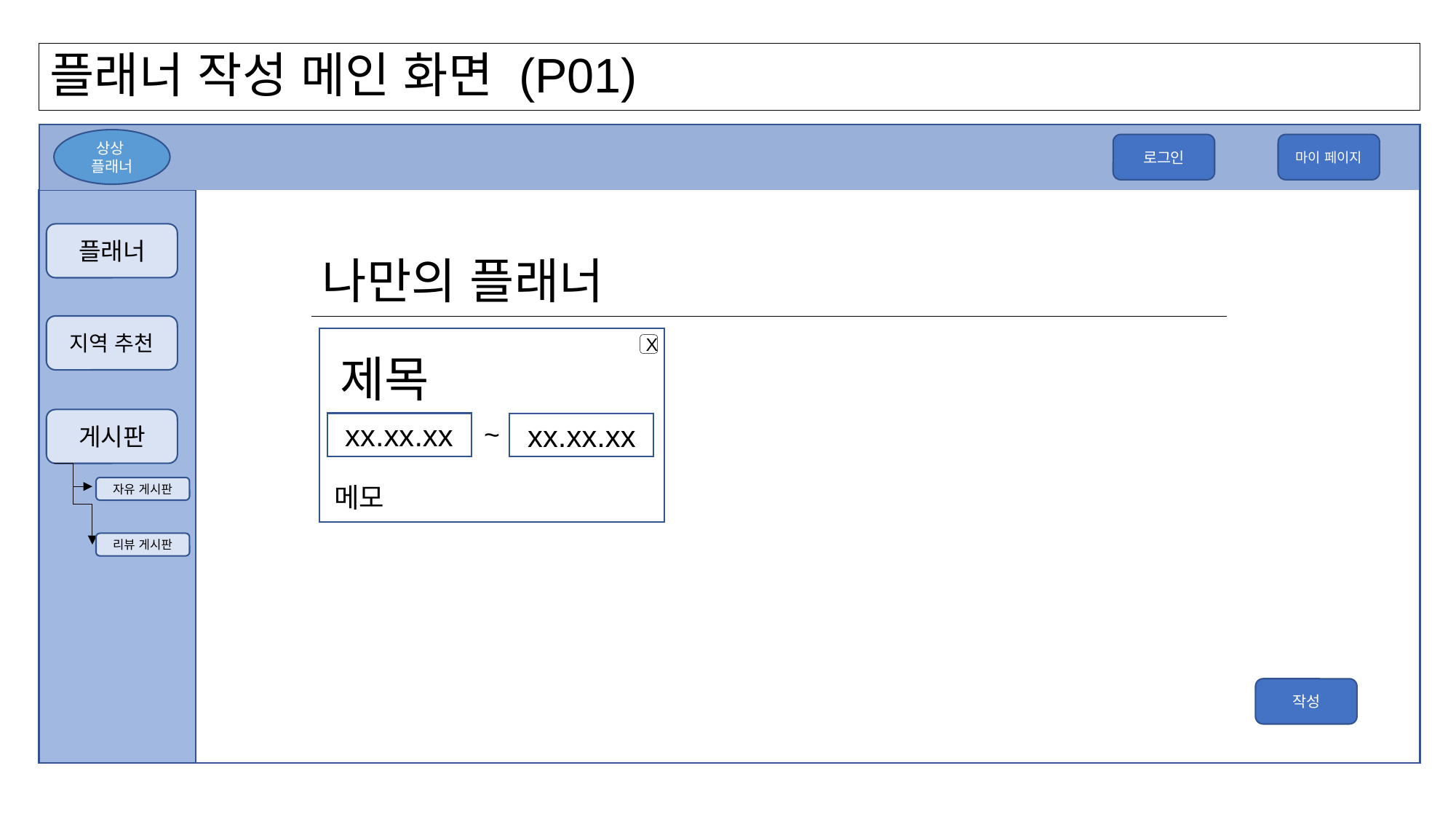

# 플래너 작성 메인 화면 (P01)

상상
플래너
로그인
마이 페이지

플래너
나만의 플래너
지역 추천

X
제목
게시판
~
xx.xx.xx
xx.xx.xx
메모
자유 게시판
리뷰 게시판
작성